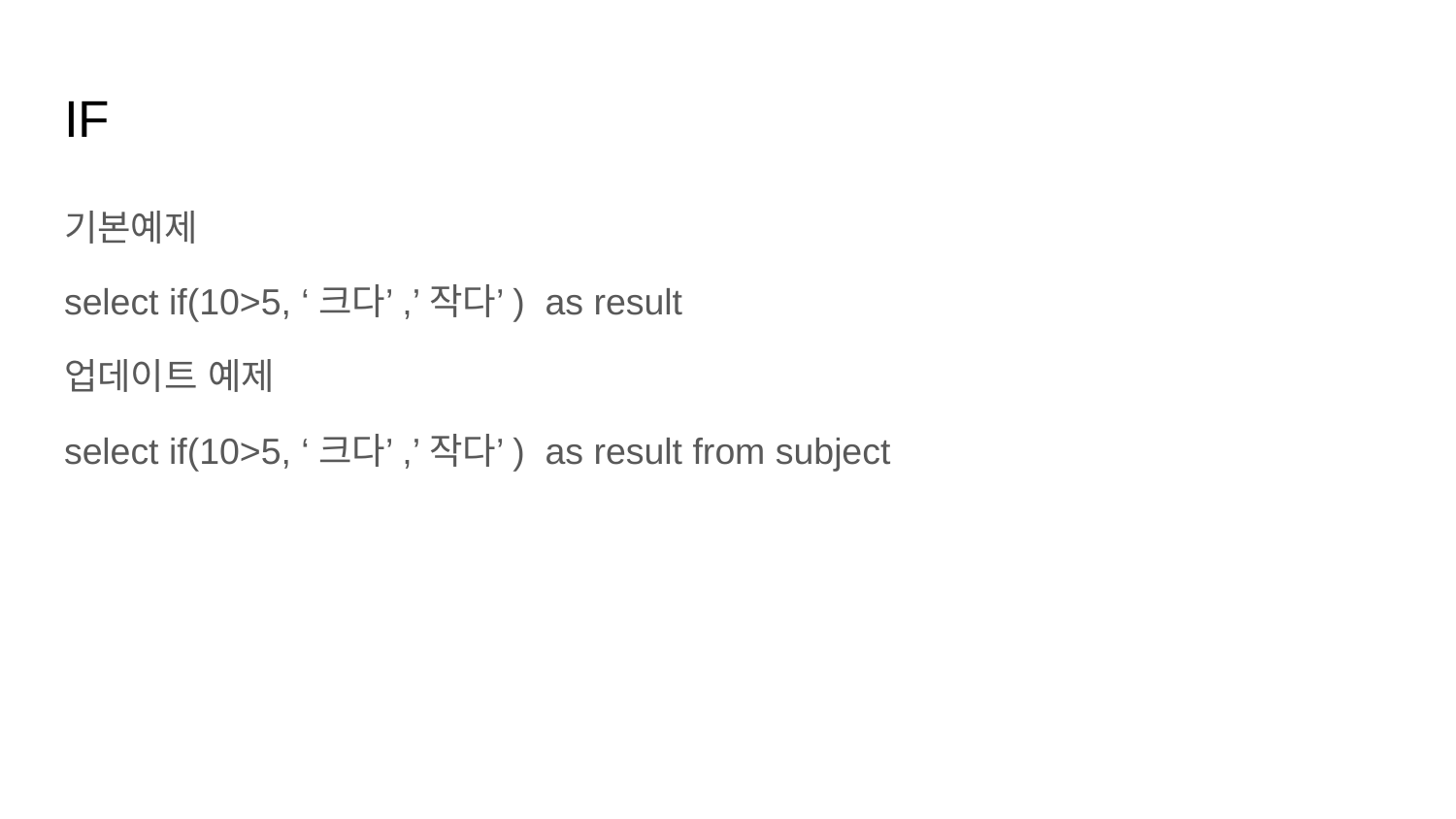

# IF
기본예제
select if(10>5, ‘크다’,’작다’)  as result
업데이트 예제
select if(10>5, ‘크다’,’작다’)  as result from subject